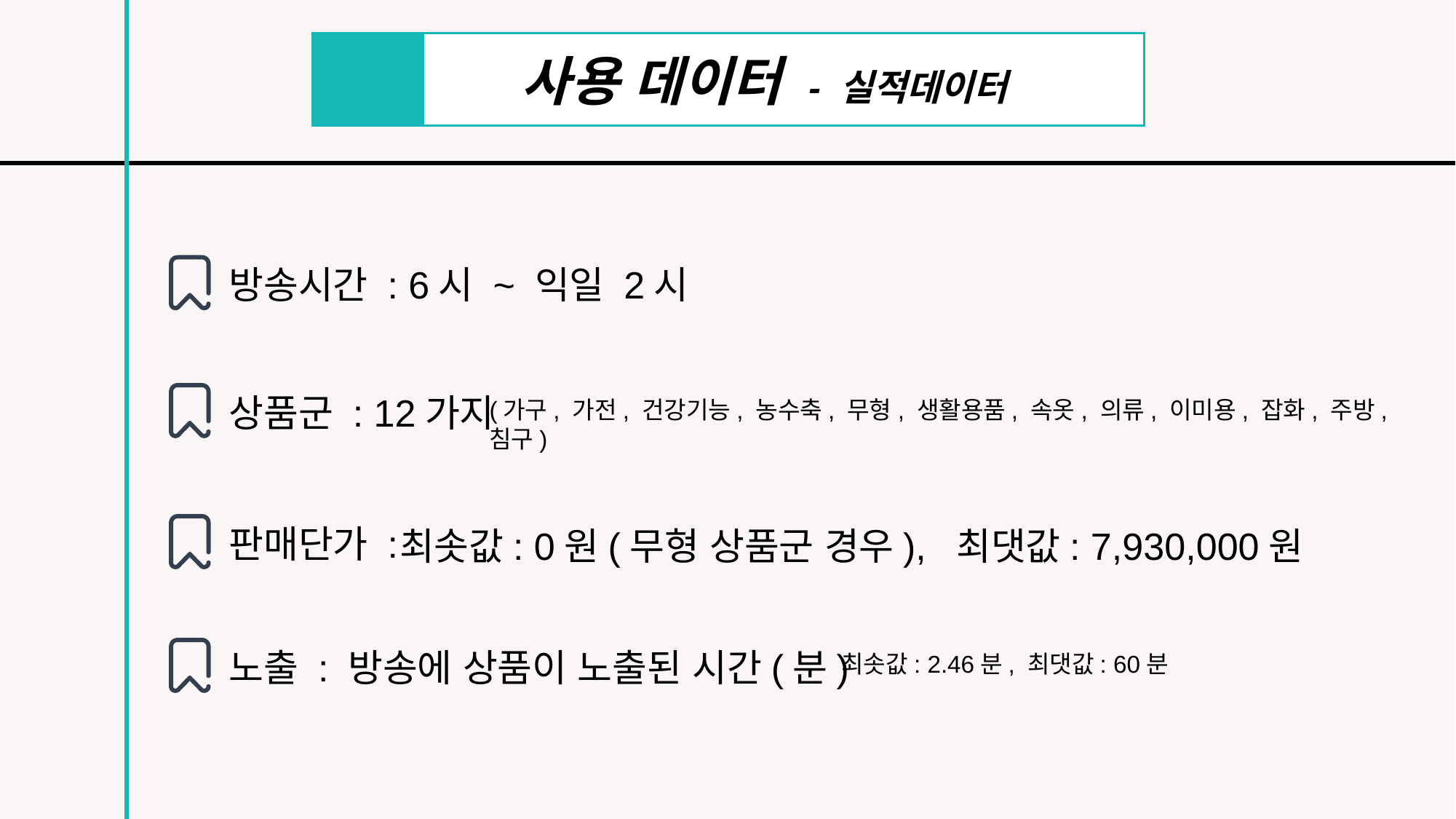

사용 데이터 - 실적데이터

방송시간 : 6시 ~ 익일 2시

상품군 : 12가지
(가구, 가전, 건강기능, 농수축, 무형, 생활용품, 속옷, 의류, 이미용, 잡화, 주방, 침구)

판매단가 :
최솟값: 0원(무형 상품군 경우),  최댓값: 7,930,000원

노출 : 방송에 상품이 노출된 시간(분)
최솟값: 2.46분, 최댓값: 60분